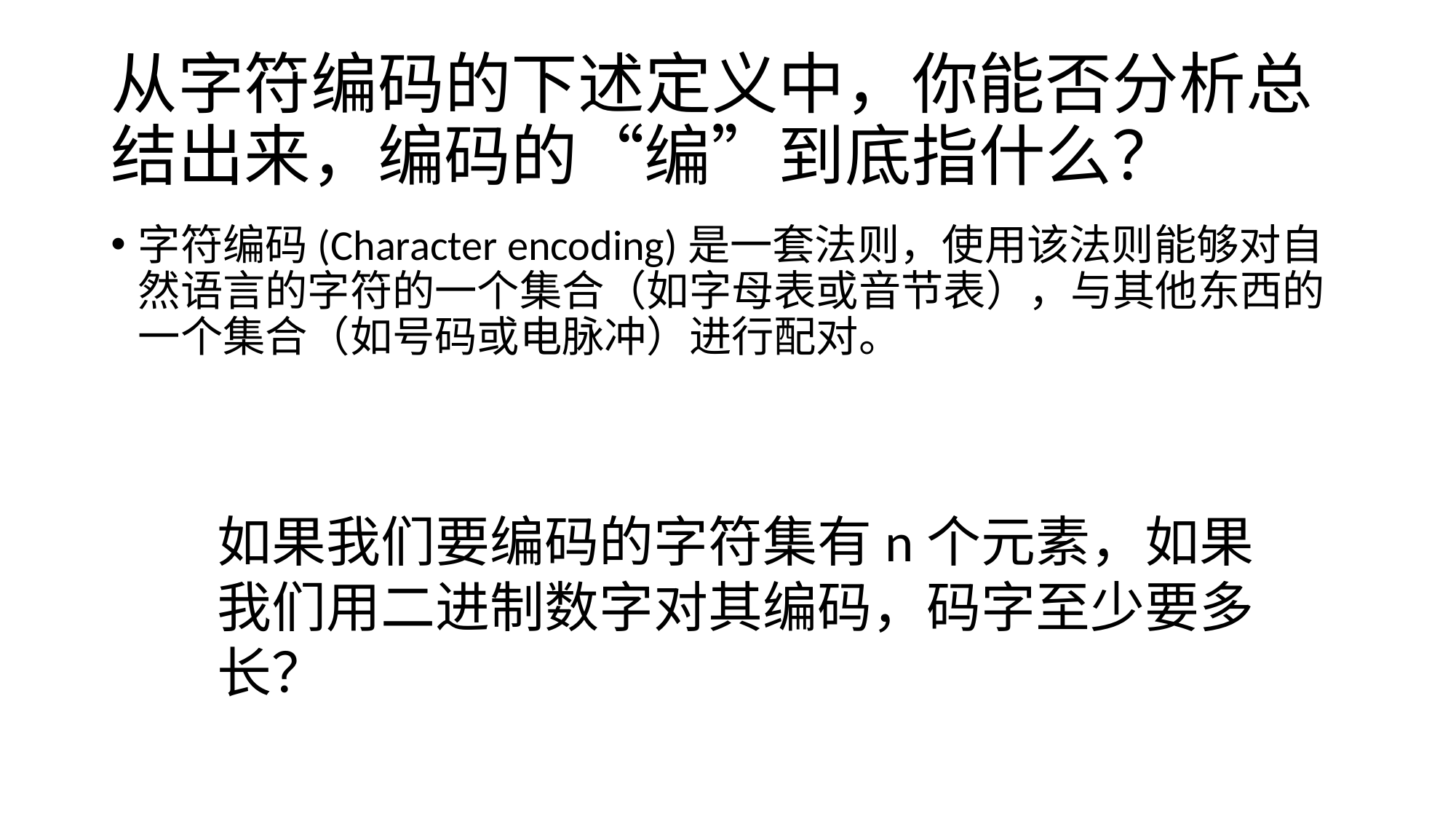

# 从字符编码的下述定义中，你能否分析总结出来，编码的“编”到底指什么？
字符编码(Character encoding)是一套法则，使用该法则能够对自然语言的字符的一个集合（如字母表或音节表），与其他东西的一个集合（如号码或电脉冲）进行配对。
如果我们要编码的字符集有n个元素，如果我们用二进制数字对其编码，码字至少要多长？